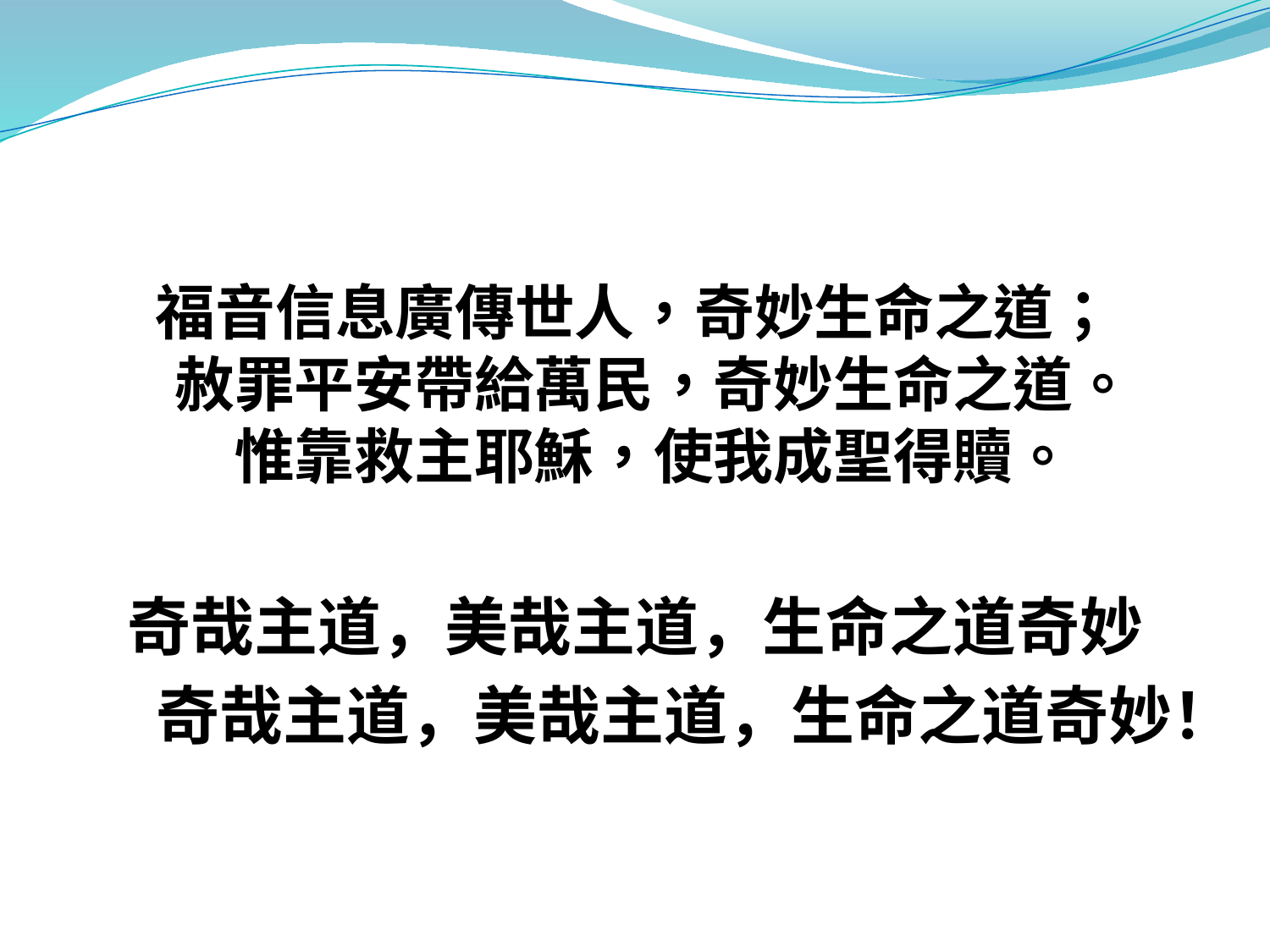

#
福音信息廣傳世人，奇妙生命之道；
赦罪平安帶給萬民，奇妙生命之道。
惟靠救主耶穌，使我成聖得贖。

奇哉主道，美哉主道，生命之道奇妙
   奇哉主道，美哉主道，生命之道奇妙！